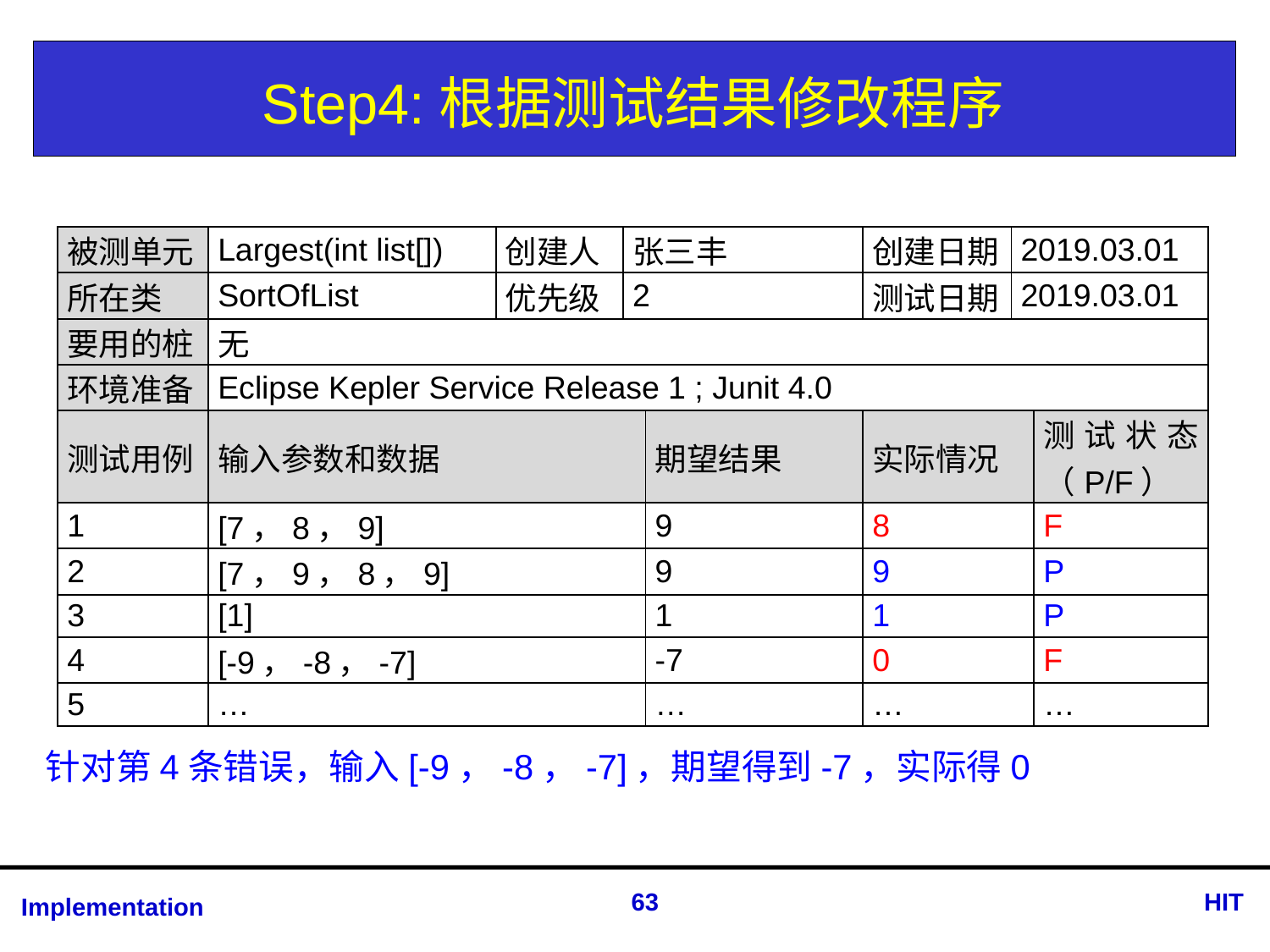

# Step4:根据测试结果修改程序
| 被测单元 | Largest(int list[]) | 创建人 | 张三丰 |  | 创建日期 | 2019.03.01 |  |
| --- | --- | --- | --- | --- | --- | --- | --- |
| 所在类 | SortOfList | 优先级 | 2 |  | 测试日期 | 2019.03.01 |  |
| 要用的桩 | 无 |  |  |  |  |  |  |
| 环境准备 | Eclipse Kepler Service Release 1 ; Junit 4.0 |  |  |  |  |  |  |
| 测试用例 | 输入参数和数据 |  |  | 期望结果 | 实际情况 |  | 测试状态（P/F） |
| 1 | [7，8，9] |  |  | 9 | 8 |  | F |
| 2 | [7，9，8，9] |  |  | 9 | 9 |  | P |
| 3 | [1] |  |  | 1 | 1 |  | P |
| 4 | [-9，-8，-7] |  |  | -7 | 0 |  | F |
| 5 | … |  |  | … | … |  | … |
针对第4条错误，输入[-9，-8，-7]，期望得到-7，实际得0